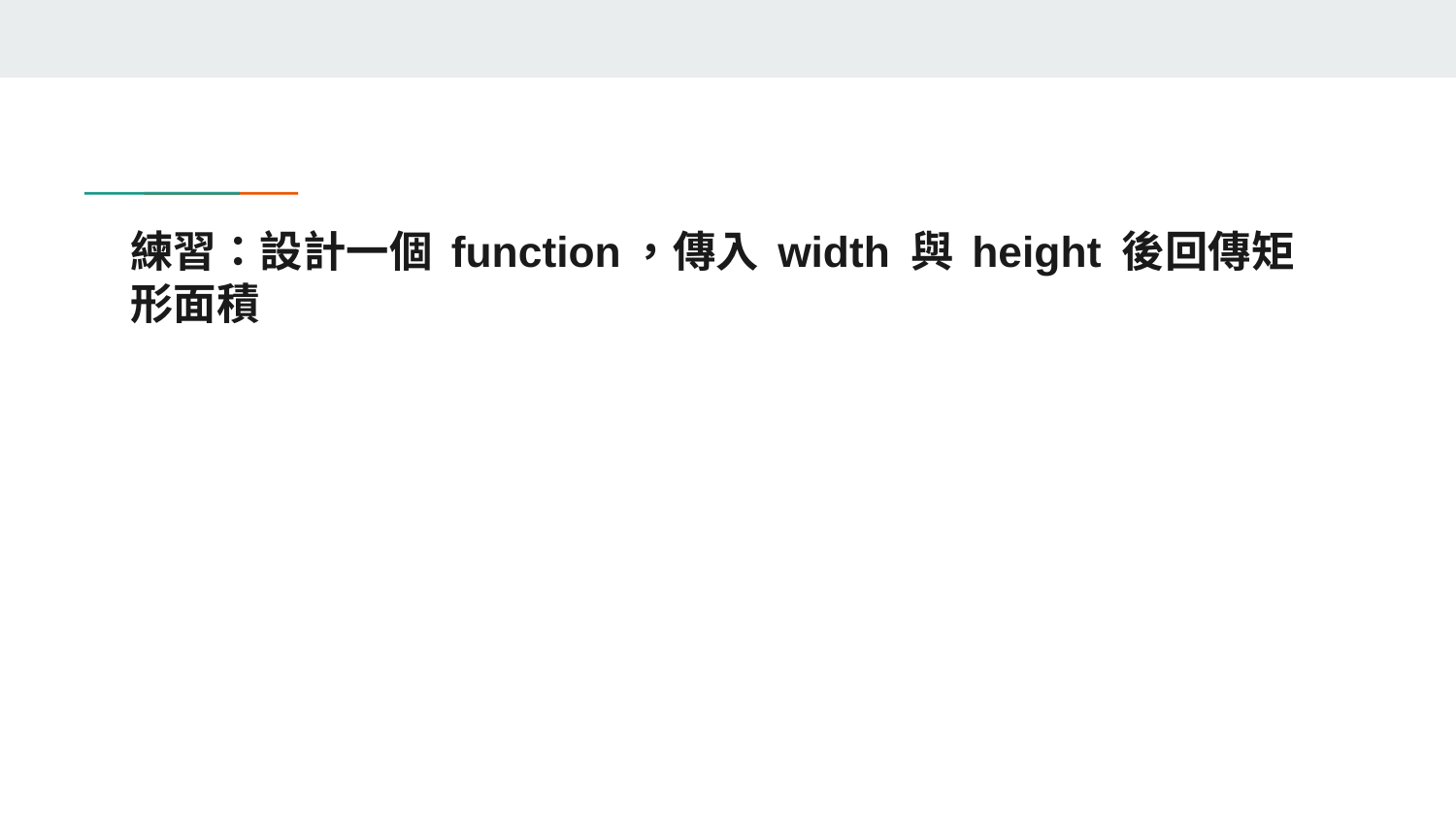

# 練習：設計一個 function，傳入 width 與 height 後回傳矩形面積